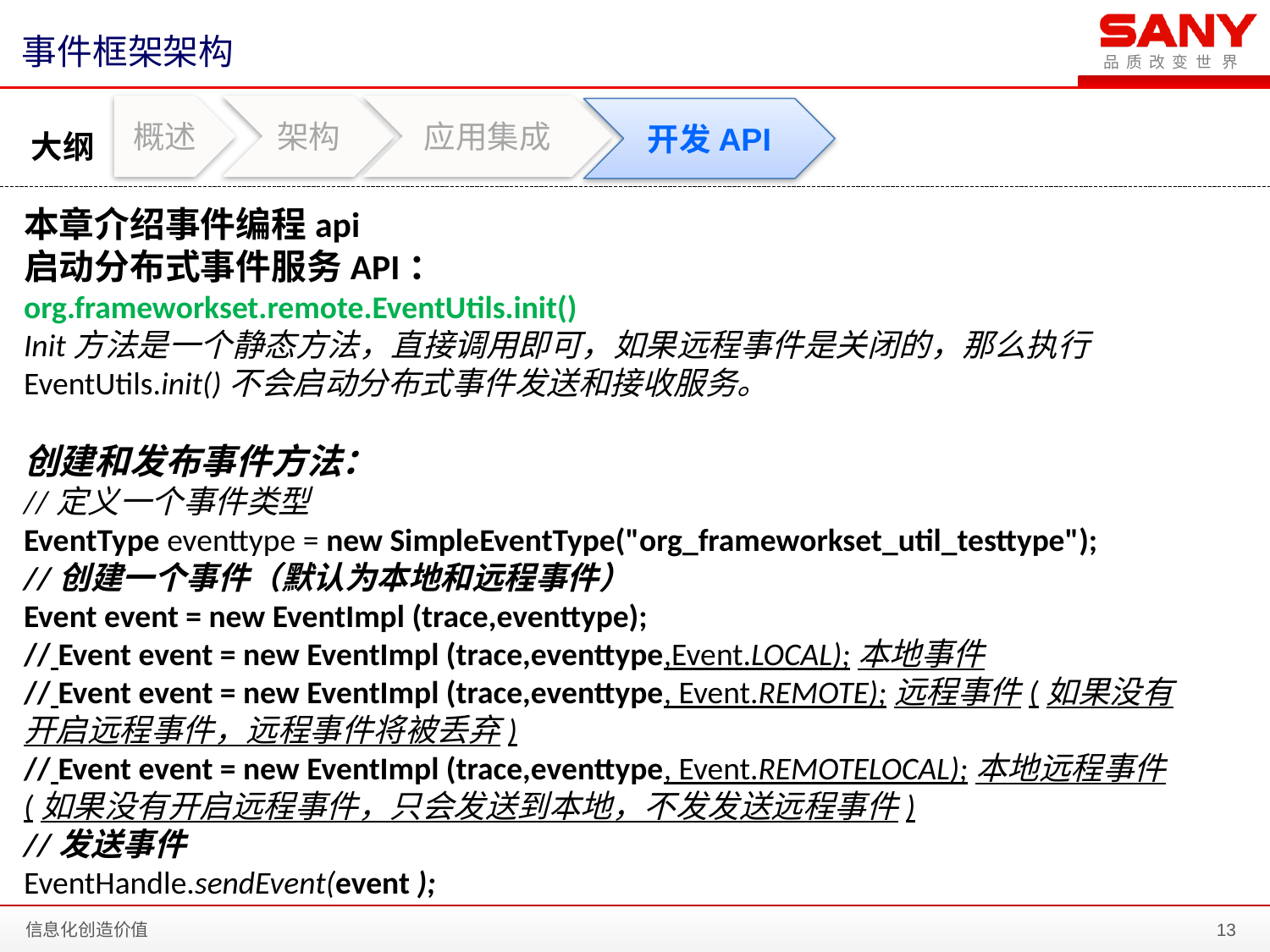

# 事件框架架构
大纲
概述
架构
应用集成
开发API
本章介绍事件编程api
启动分布式事件服务API：
org.frameworkset.remote.EventUtils.init()
Init方法是一个静态方法，直接调用即可，如果远程事件是关闭的，那么执行EventUtils.init()不会启动分布式事件发送和接收服务。

创建和发布事件方法：
//定义一个事件类型
EventType eventtype = new SimpleEventType("org_frameworkset_util_testtype");
//创建一个事件（默认为本地和远程事件）
Event event = new EventImpl (trace,eventtype);
// Event event = new EventImpl (trace,eventtype,Event.LOCAL);本地事件
// Event event = new EventImpl (trace,eventtype, Event.REMOTE);远程事件(如果没有开启远程事件，远程事件将被丢弃)
// Event event = new EventImpl (trace,eventtype, Event.REMOTELOCAL);本地远程事件(如果没有开启远程事件，只会发送到本地，不发发送远程事件)
//发送事件
EventHandle.sendEvent(event );
13
信息化创造价值